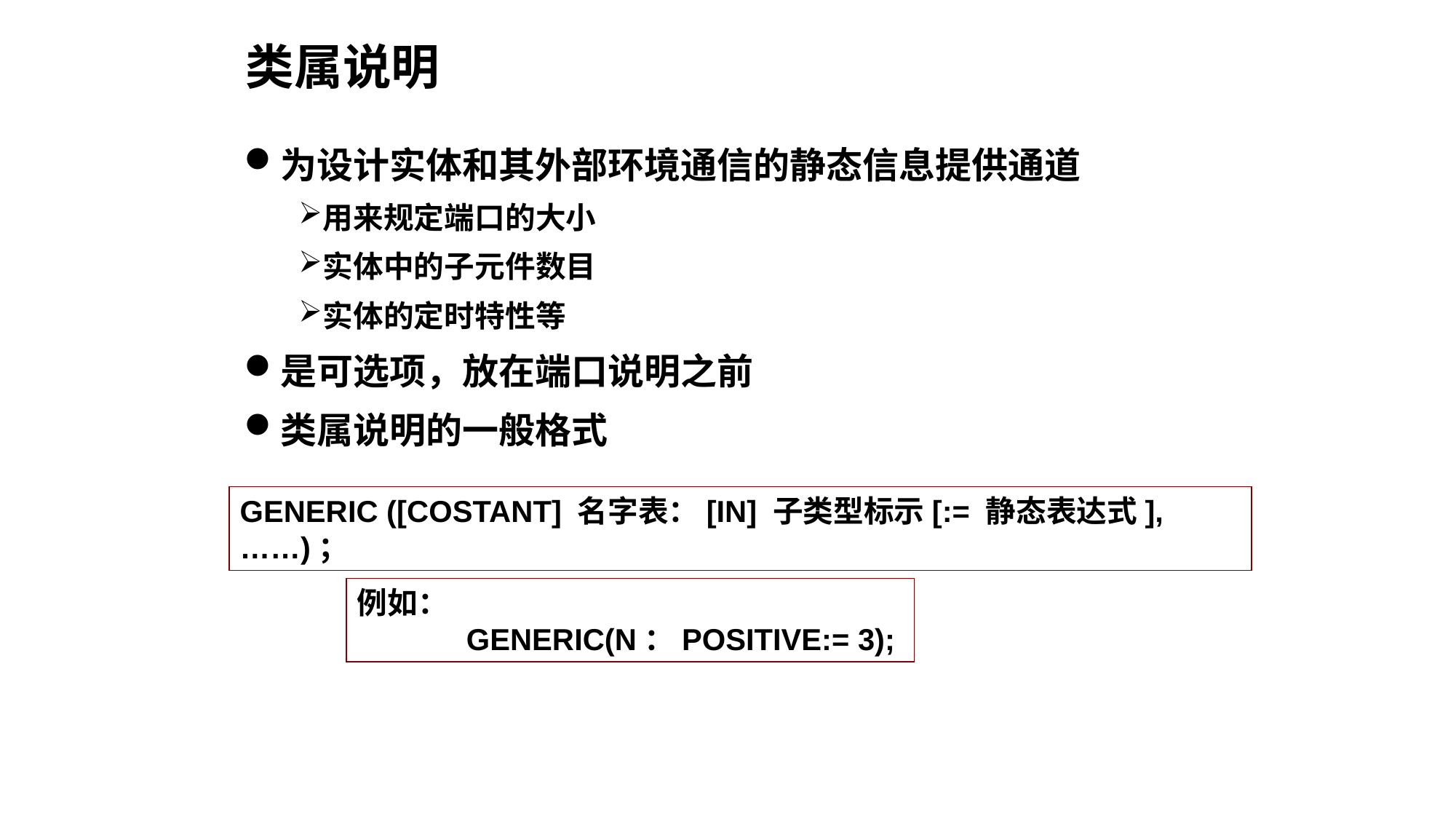

类属说明
为设计实体和其外部环境通信的静态信息提供通道
用来规定端口的大小
实体中的子元件数目
实体的定时特性等
是可选项，放在端口说明之前
类属说明的一般格式
GENERIC ([COSTANT] 名字表：[IN] 子类型标示[:= 静态表达式], ……)；
例如：
	GENERIC(N：POSITIVE:= 3);